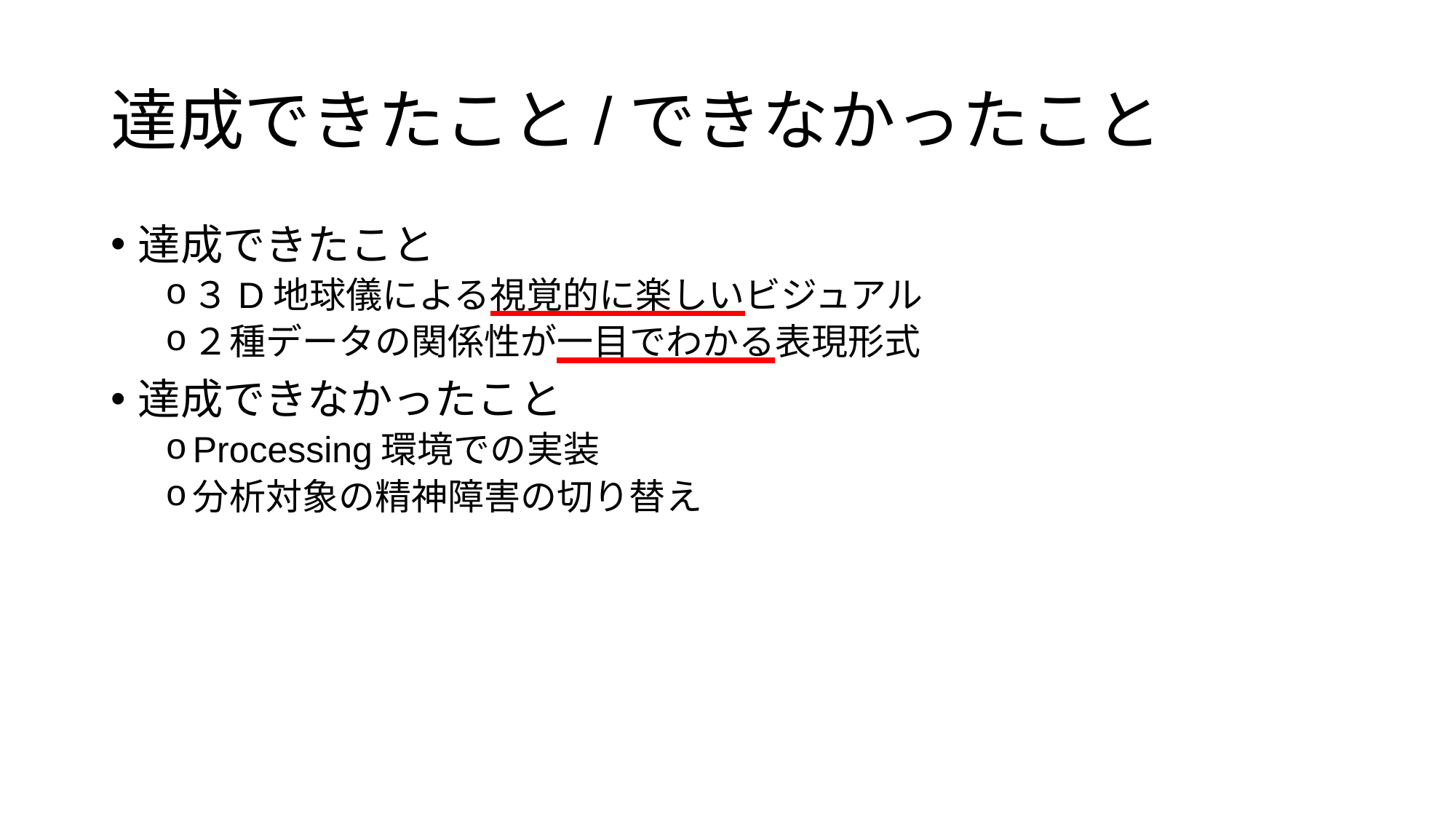

# 達成できたこと/できなかったこと
達成できたこと
３D地球儀による視覚的に楽しいビジュアル
２種データの関係性が一目でわかる表現形式
達成できなかったこと
Processing環境での実装
分析対象の精神障害の切り替え